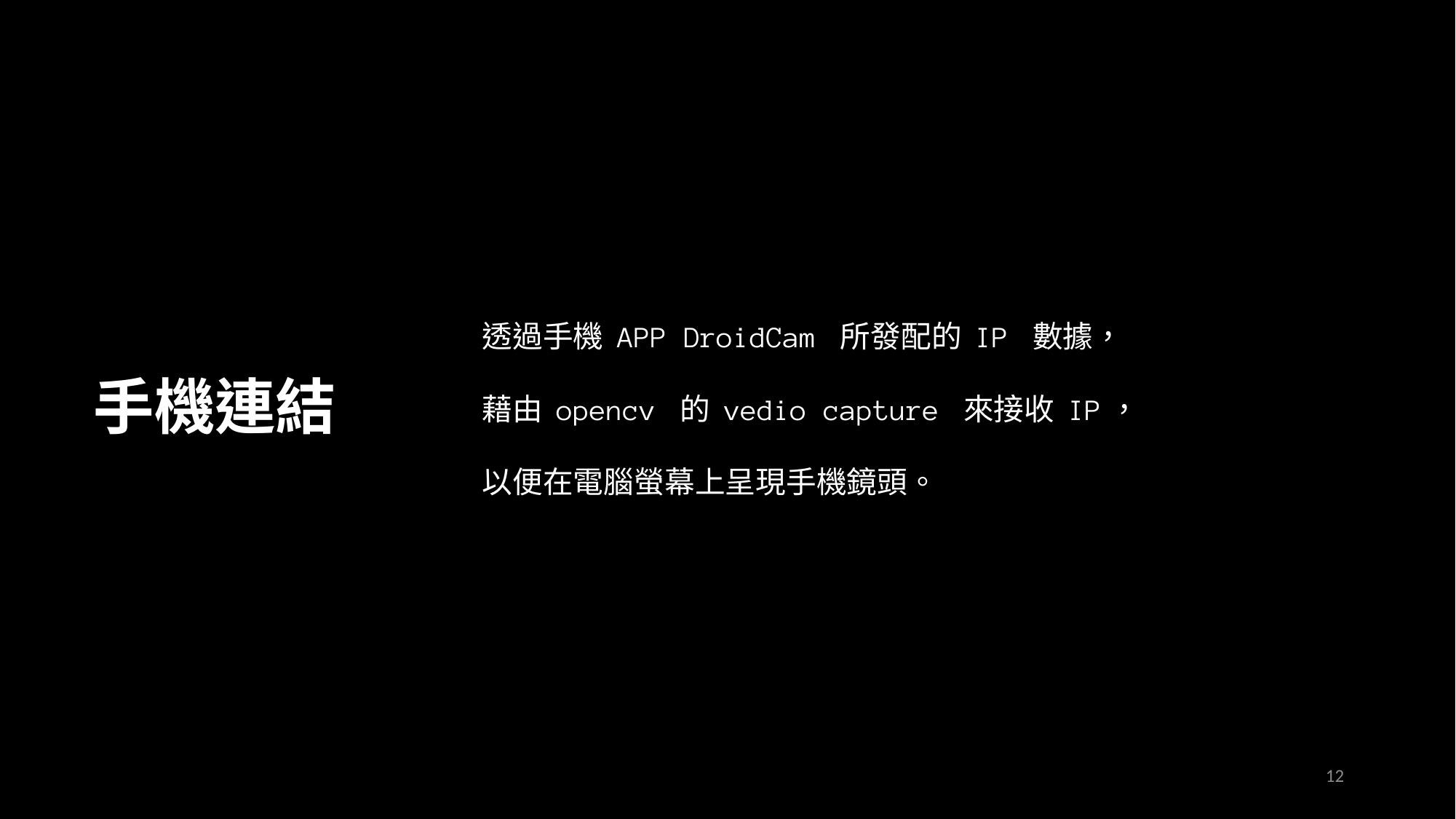

手機連結
透過手機 APP DroidCam 所發配的 IP 數據，

藉由 opencv 的 vedio capture 來接收 IP，

以便在電腦螢幕上呈現手機鏡頭。
12